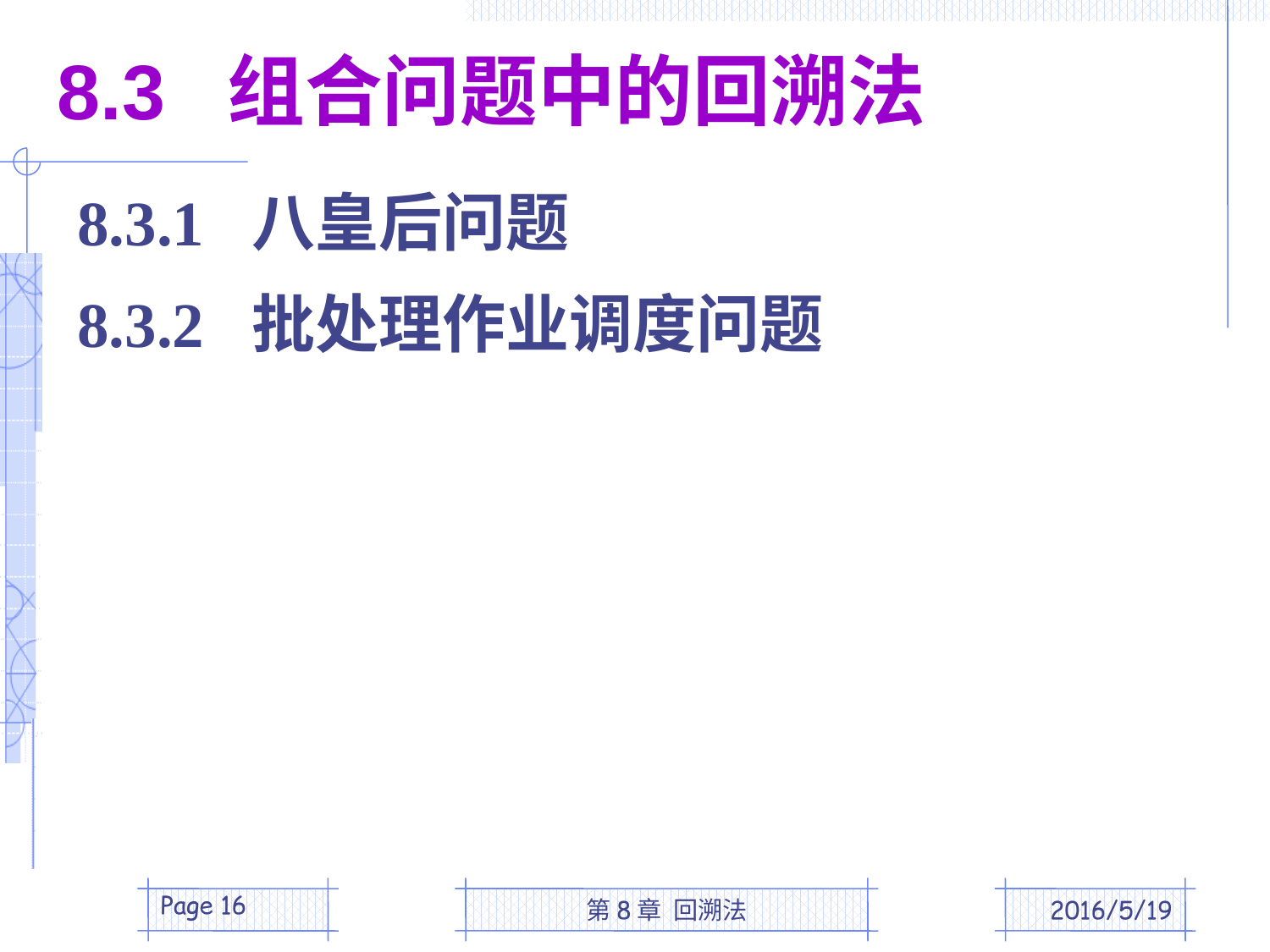

8.3  组合问题中的回溯法
8.3.1  八皇后问题
8.3.2  批处理作业调度问题
Page 16
第8章  回溯法
2016/5/19